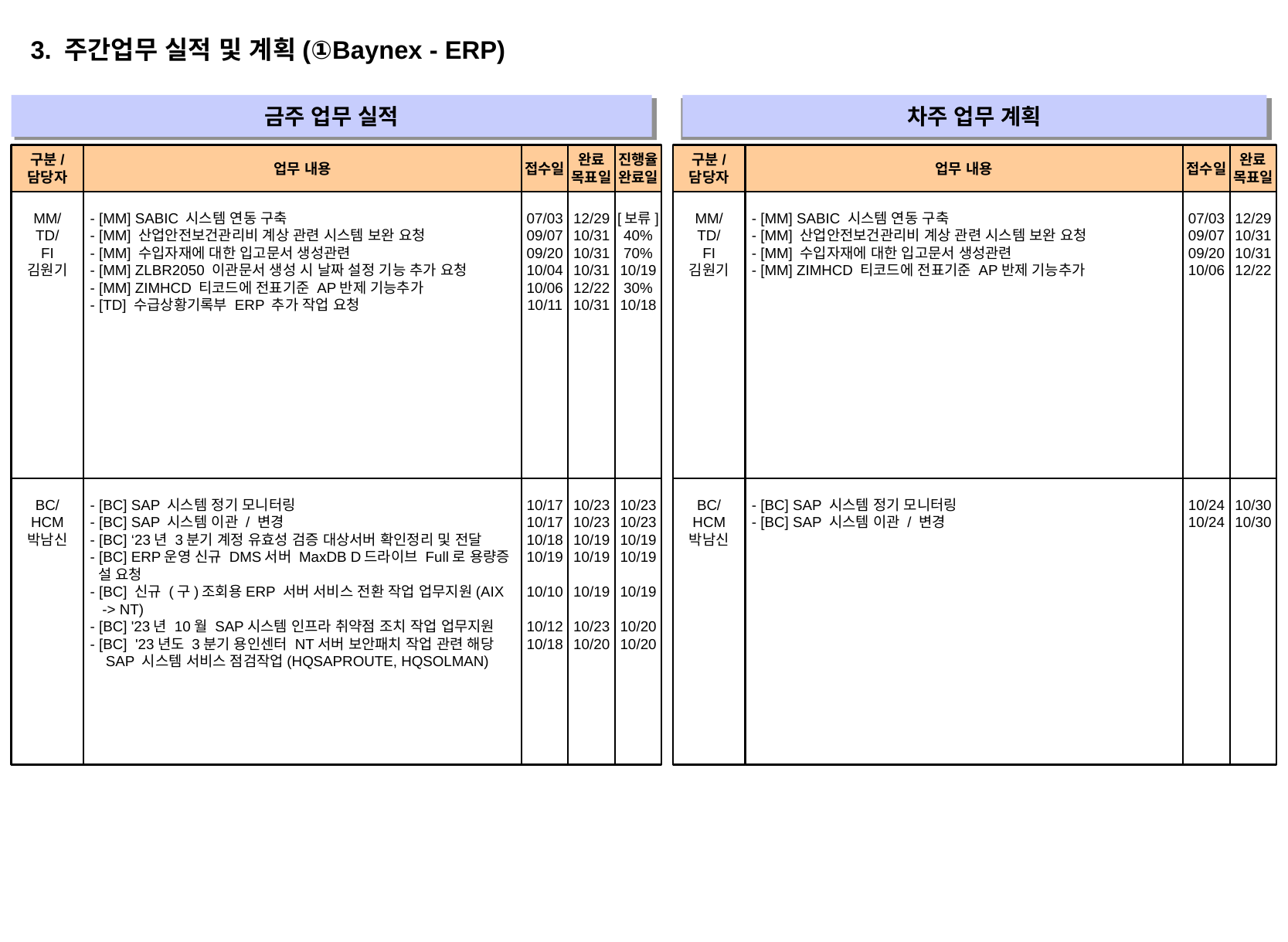

3. 주간업무 실적 및 계획(①Baynex - ERP)
금주 업무 실적
차주 업무 계획
" "
" "
구분/
담당자
업무 내용
접수일
완료
목표일
진행율
완료일
구분/
담당자
업무 내용
접수일
완료
목표일
MM/
TD/
FI
김원기

- [MM] SABIC 시스템 연동 구축
- [MM] 산업안전보건관리비 계상 관련 시스템 보완 요청
- [MM] 수입자재에 대한 입고문서 생성관련
- [MM] ZLBR2050 이관문서 생성 시 날짜 설정 기능 추가 요청
- [MM] ZIMHCD 티코드에 전표기준 AP반제 기능추가
- [TD] 수급상황기록부 ERP 추가 작업 요청
07/03
09/07
09/20
10/04
10/06
10/11
12/29
10/31
10/31
10/31
12/22
10/31
[보류]
40%
70%
10/19
30%
10/18
MM/
TD/
FI
김원기

- [MM] SABIC 시스템 연동 구축
- [MM] 산업안전보건관리비 계상 관련 시스템 보완 요청
- [MM] 수입자재에 대한 입고문서 생성관련
- [MM] ZIMHCD 티코드에 전표기준 AP반제 기능추가
07/03
09/07
09/20
10/06
12/29
10/31
10/31
12/22
BC/
HCM
박남신

- [BC] SAP 시스템 정기 모니터링
- [BC] SAP 시스템 이관 / 변경
- [BC] ‘23년 3분기 계정 유효성 검증 대상서버 확인정리 및 전달
- [BC] ERP운영 신규 DMS서버 MaxDB D드라이브 Full로 용량증
  설 요청
- [BC] 신규 (구)조회용ERP 서버 서비스 전환 작업 업무지원(AIX
   -> NT)
- [BC] '23년 10월 SAP시스템 인프라 취약점 조치 작업 업무지원
- [BC]  '23년도 3분기 용인센터 NT서버 보안패치 작업 관련 해당
   SAP 시스템 서비스 점검작업(HQSAPROUTE, HQSOLMAN)
10/17
10/17
10/18
10/19
10/10
10/12
10/18
10/23
10/23
10/19
10/19
10/19
10/23
10/20
10/23
10/23
10/19
10/19
10/19
10/20
10/20
BC/
HCM
박남신

- [BC] SAP 시스템 정기 모니터링
- [BC] SAP 시스템 이관 / 변경
10/24
10/24
10/30
10/30